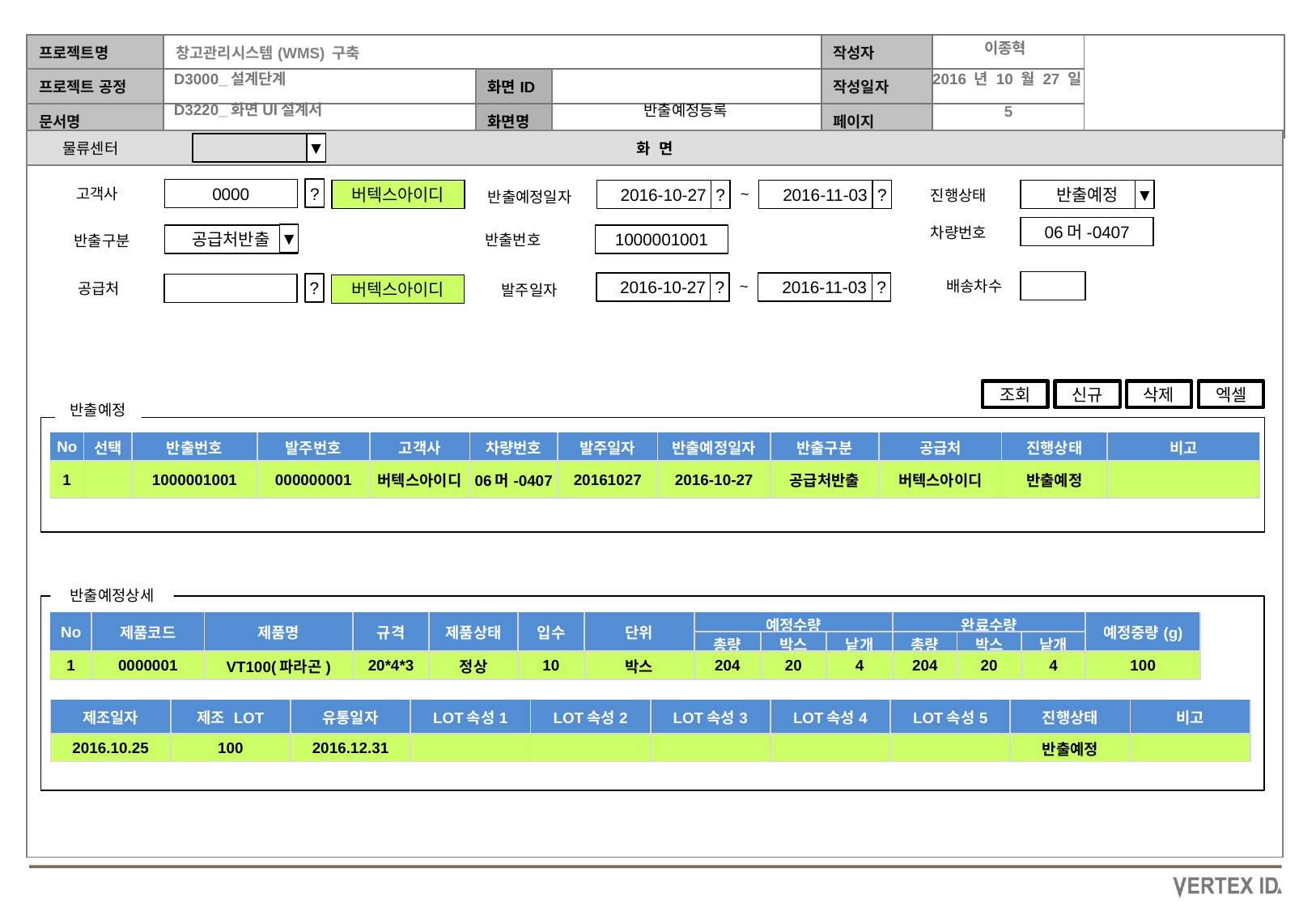

이종혁
2016 년 10 월 27 일
반출예정등록
물류센터

▼
▼
~
고객사
?
0000
버텍스아이디
진행상태
반출예정
▼
2016-10-27
?
2016-11-03
?
반출예정일자
차량번호
06머-0407
▼
반출번호
공급처반출
1000001001
반출구분
~
배송차수

공급처
2016-10-27
?
2016-11-03
?
?

발주일자
버텍스아이디
조회
신규
삭제
엑셀
반출예정

| No | 선택 | 반출번호 | 발주번호 | 고객사 | 차량번호 | 발주일자 | 반출예정일자 | 반출구분 | 공급처 | 진행상태 | 비고 |
| --- | --- | --- | --- | --- | --- | --- | --- | --- | --- | --- | --- |
| 1 |  | 1000001001 | 000000001 | 버텍스아이디 | 06머-0407 | 20161027 | 2016-10-27 | 공급처반출 | 버텍스아이디 | 반출예정 |  |
반출예정상세

| No | 제품코드 | 제품명 | 규격 | 제품상태 | 입수 | 단위 | 예정수량 |  |  | 완료수량 |  |  | 예정중량(g) |
| --- | --- | --- | --- | --- | --- | --- | --- | --- | --- | --- | --- | --- | --- |
|  |  |  |  |  |  |  | 총량 | 박스 | 낱개 | 총량 | 박스 | 낱개 |  |
| 1 | 0000001 | VT100(파라곤) | 20\*4\*3 | 정상 | 10 | 박스 | 204 | 20 | 4 | 204 | 20 | 4 | 100 |
| 제조일자 | 제조 LOT | 유통일자 | LOT속성1 | LOT속성2 | LOT속성3 | LOT속성4 | LOT속성5 | 진행상태 | 비고 |
| --- | --- | --- | --- | --- | --- | --- | --- | --- | --- |
| 2016.10.25 | 100 | 2016.12.31 |  |  |  |  |  | 반출예정 |  |